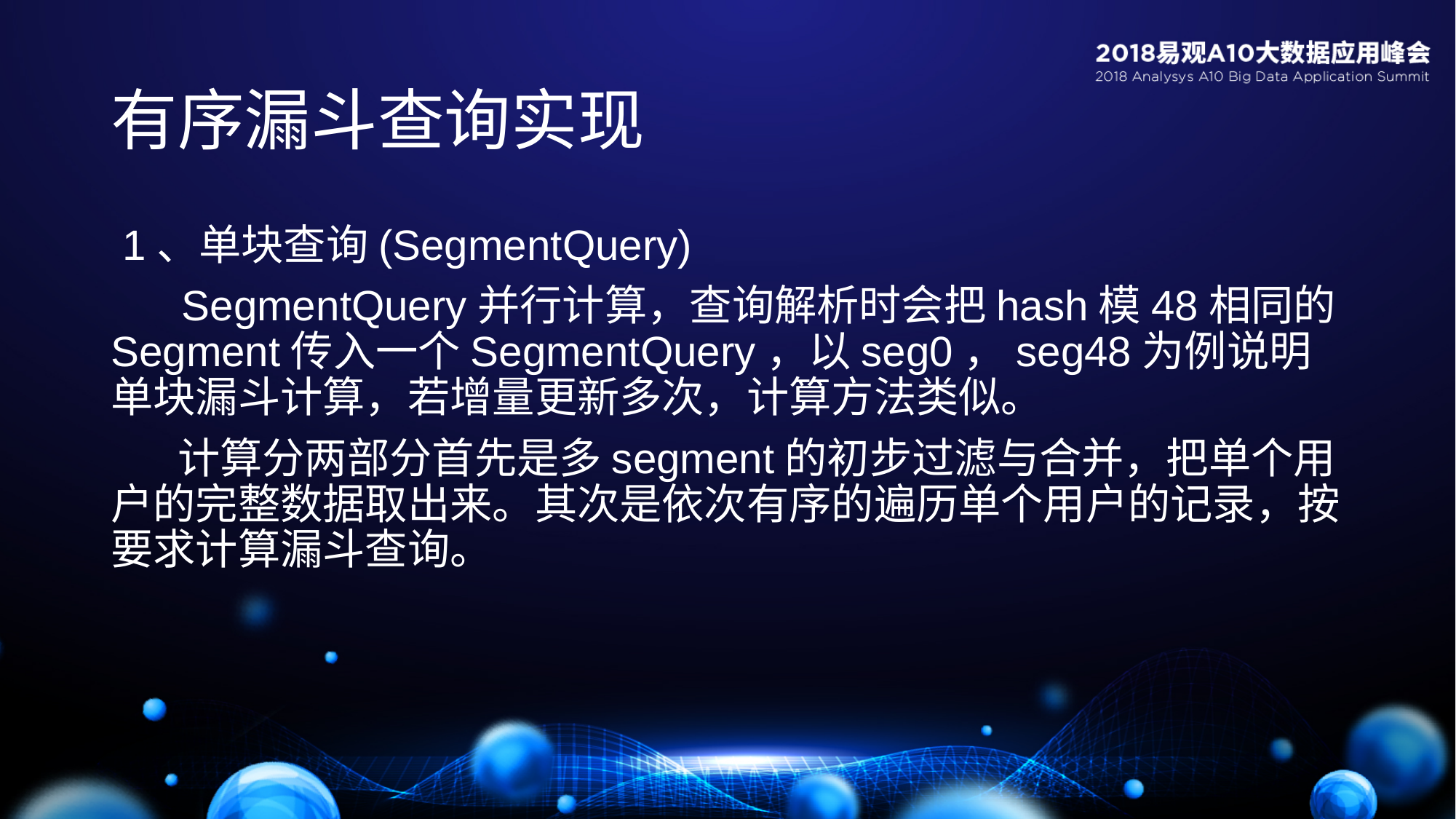

# 有序漏斗查询实现
 1、单块查询(SegmentQuery)
      SegmentQuery并行计算，查询解析时会把hash模48相同的Segment传入一个SegmentQuery，以seg0，seg48为例说明单块漏斗计算，若增量更新多次，计算方法类似。
      计算分两部分首先是多segment的初步过滤与合并，把单个用户的完整数据取出来。其次是依次有序的遍历单个用户的记录，按要求计算漏斗查询。